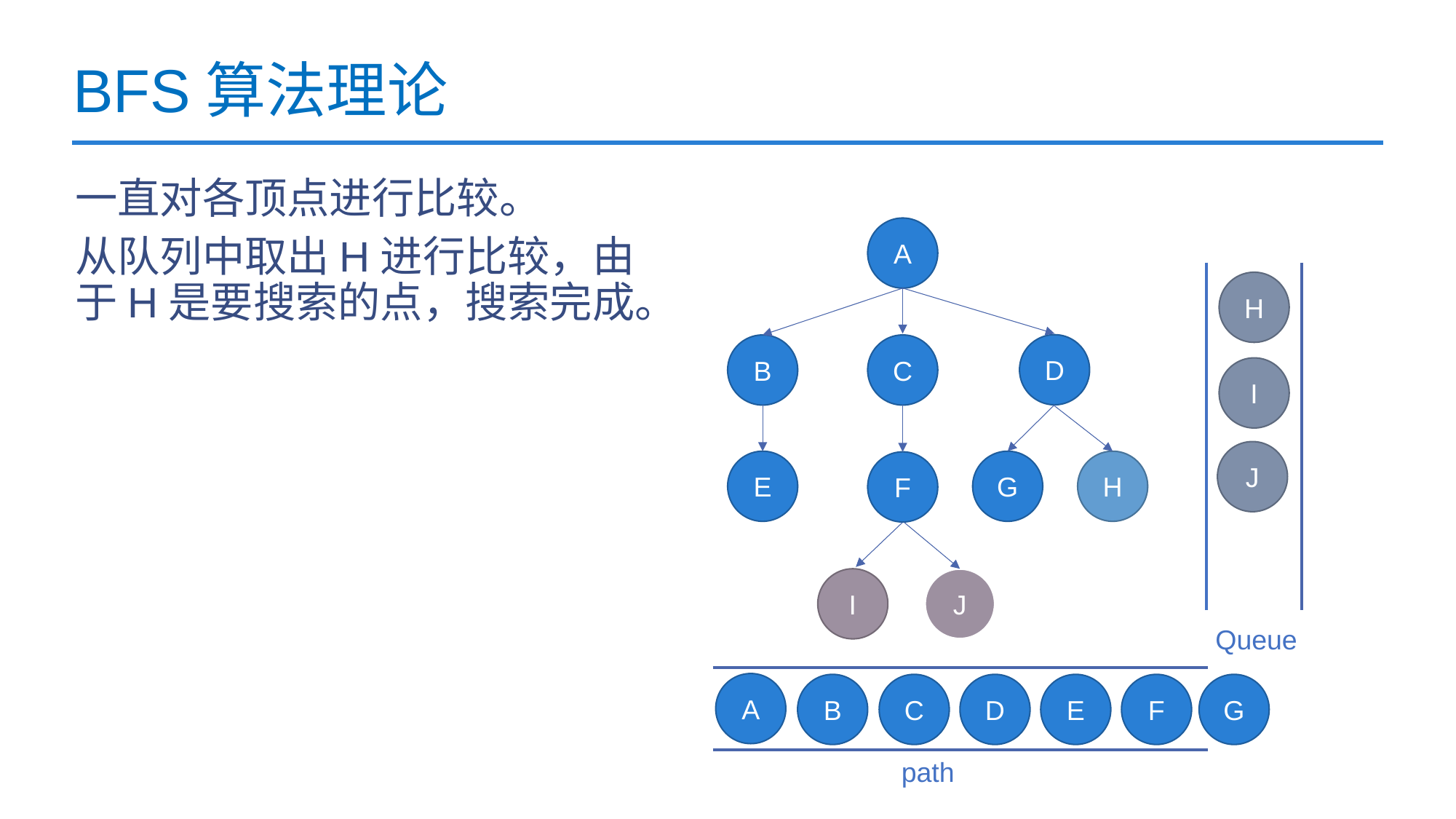

# BFS算法理论
一直对各顶点进行比较。
从队列中取出H进行比较，由于H是要搜索的点，搜索完成。
A
H
D
B
C
I
J
H
E
G
F
I
J
Queue
A
E
F
G
B
C
D
path